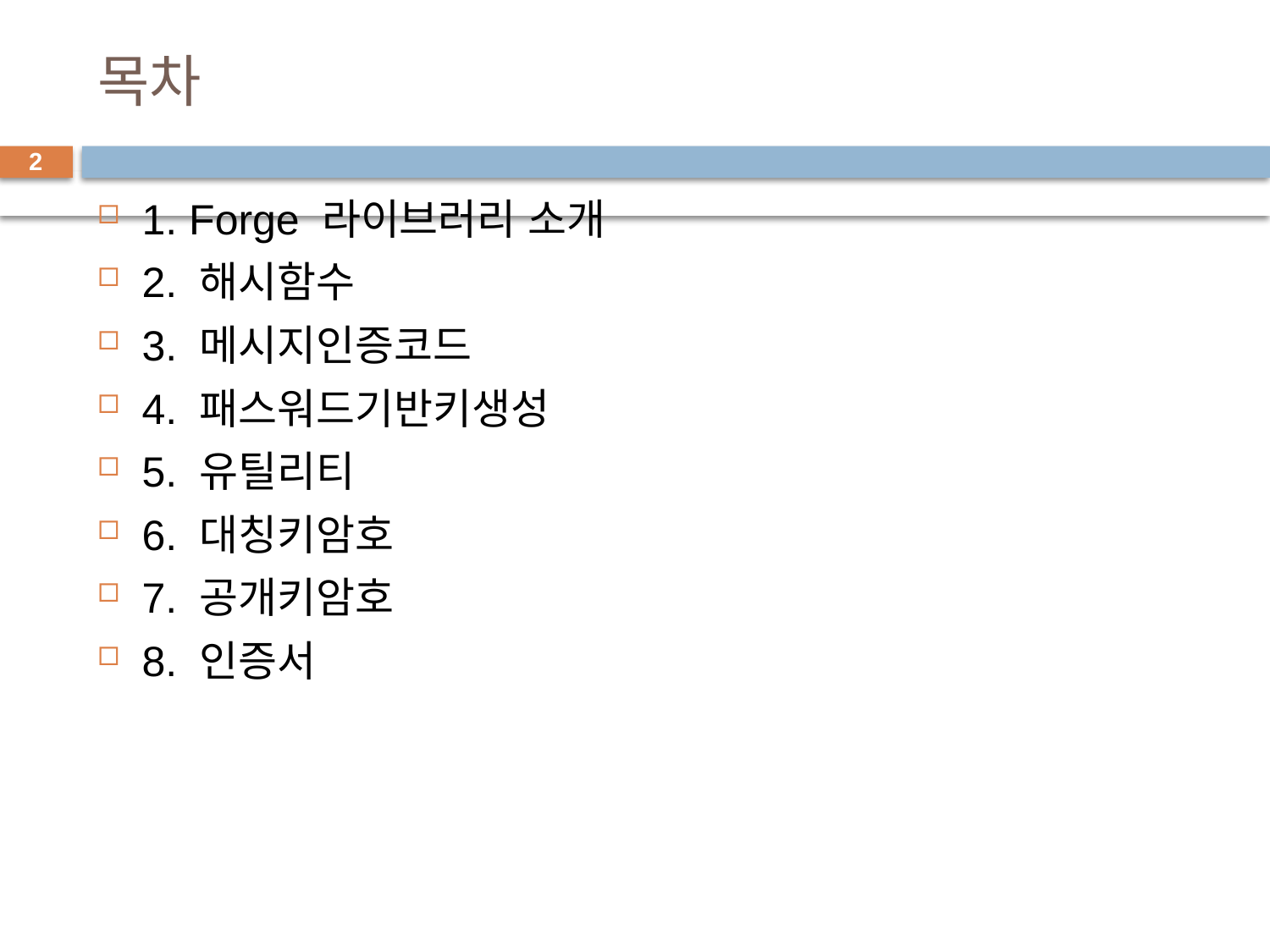

# 목차
2
1. Forge 라이브러리 소개
2. 해시함수
3. 메시지인증코드
4. 패스워드기반키생성
5. 유틸리티
6. 대칭키암호
7. 공개키암호
8. 인증서